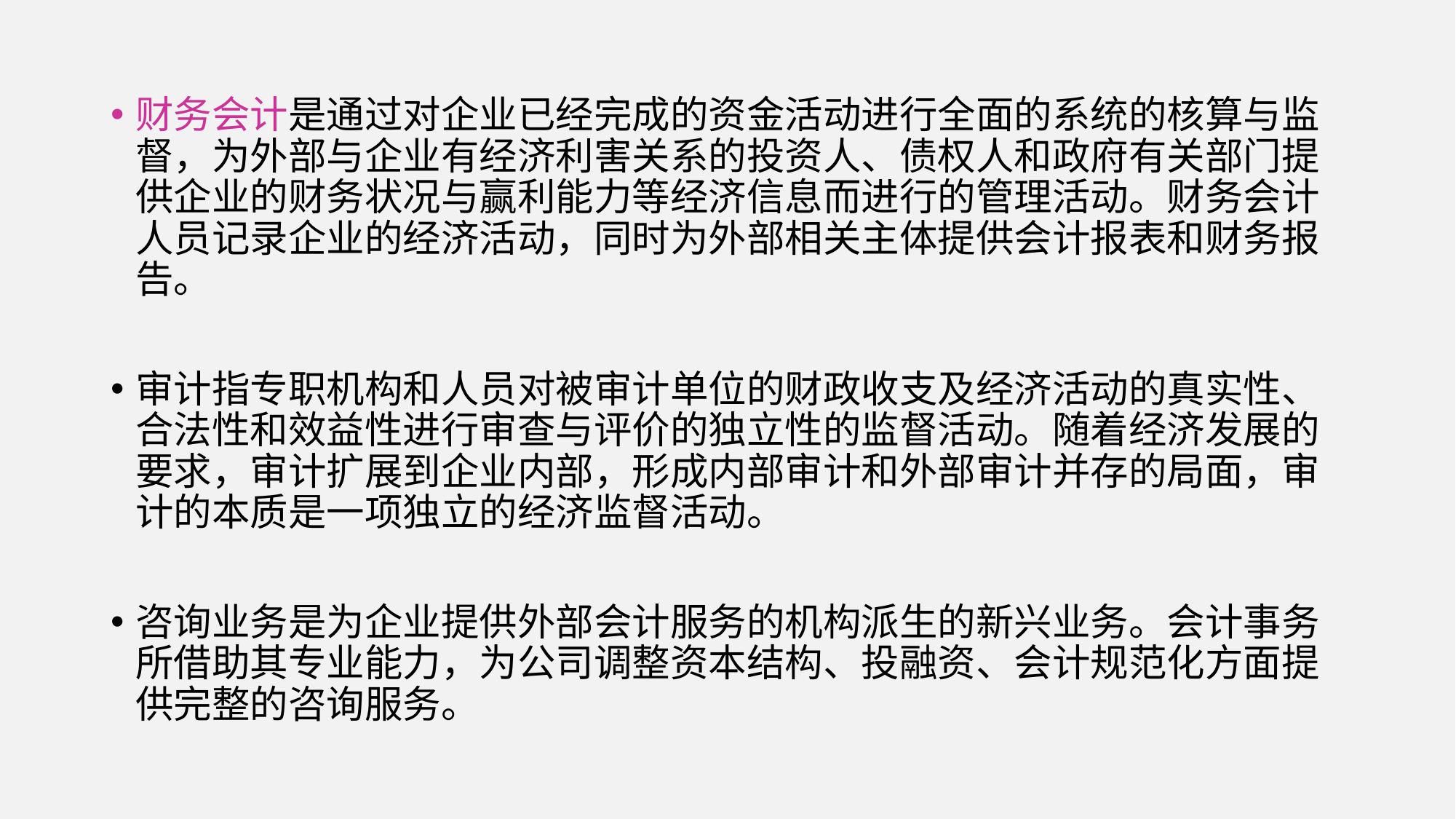

财务会计是通过对企业已经完成的资金活动进行全面的系统的核算与监督，为外部与企业有经济利害关系的投资人、债权人和政府有关部门提供企业的财务状况与赢利能力等经济信息而进行的管理活动。财务会计人员记录企业的经济活动，同时为外部相关主体提供会计报表和财务报告。

审计指专职机构和人员对被审计单位的财政收支及经济活动的真实性、合法性和效益性进行审查与评价的独立性的监督活动。随着经济发展的要求，审计扩展到企业内部，形成内部审计和外部审计并存的局面，审计的本质是一项独立的经济监督活动。

咨询业务是为企业提供外部会计服务的机构派生的新兴业务。会计事务所借助其专业能力，为公司调整资本结构、投融资、会计规范化方面提供完整的咨询服务。